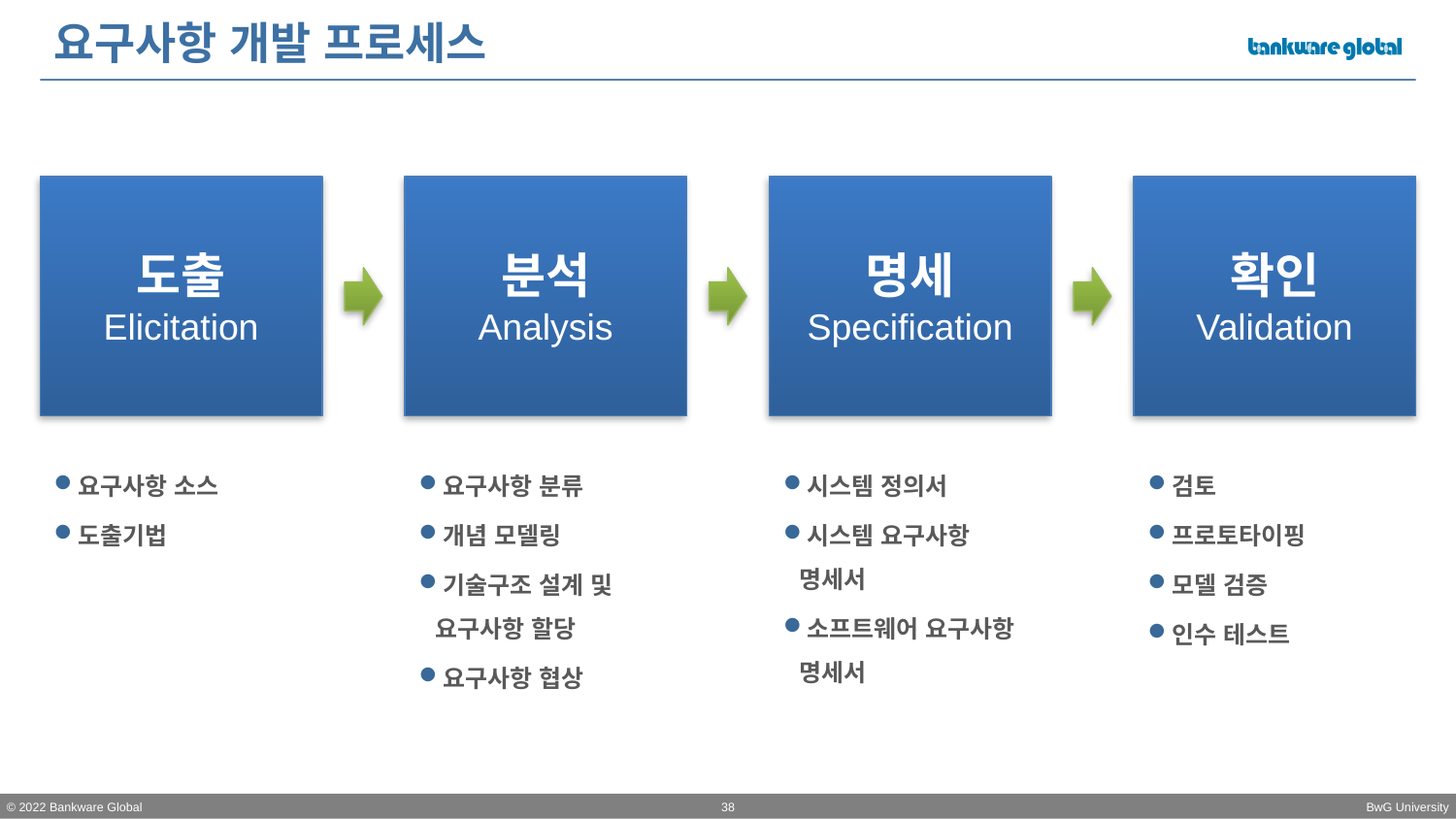

# 요구사항 개발 프로세스
도출
Elicitation
분석
Analysis
명세
Specification
확인
Validation

요구사항 소스
도출기법
요구사항 분류
개념 모델링
기술구조 설계 및 요구사항 할당
요구사항 협상
시스템 정의서
시스템 요구사항 명세서
소프트웨어 요구사항 명세서
검토
프로토타이핑
모델 검증
인수 테스트
38